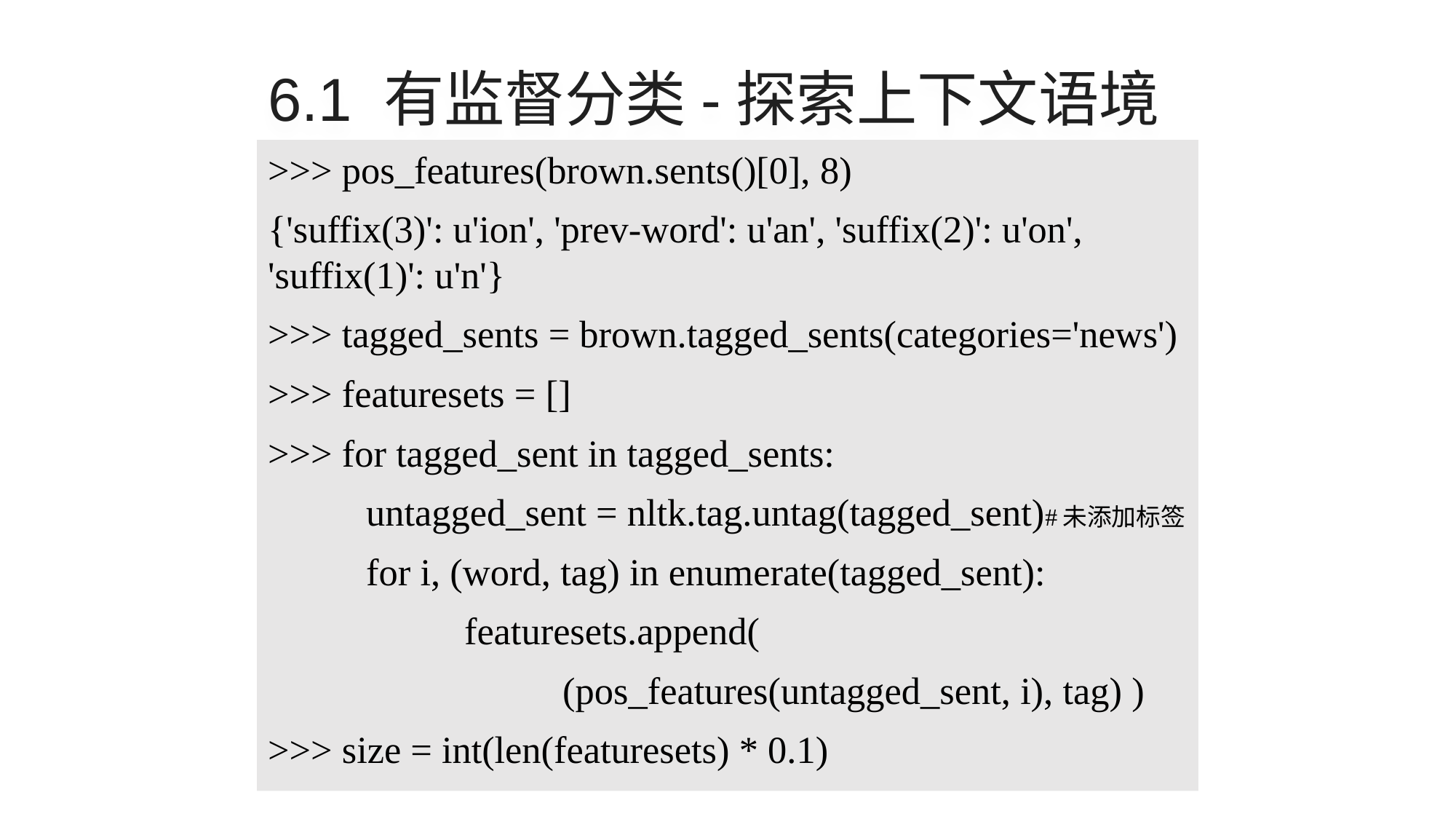

# 6.1 有监督分类-探索上下文语境
>>> pos_features(brown.sents()[0], 8)
{'suffix(3)': u'ion', 'prev-word': u'an', 'suffix(2)': u'on', 'suffix(1)': u'n'}
>>> tagged_sents = brown.tagged_sents(categories='news')
>>> featuresets = []
>>> for tagged_sent in tagged_sents:
	untagged_sent = nltk.tag.untag(tagged_sent)#未添加标签
	for i, (word, tag) in enumerate(tagged_sent):
		featuresets.append(
			(pos_features(untagged_sent, i), tag) )
>>> size = int(len(featuresets) * 0.1)